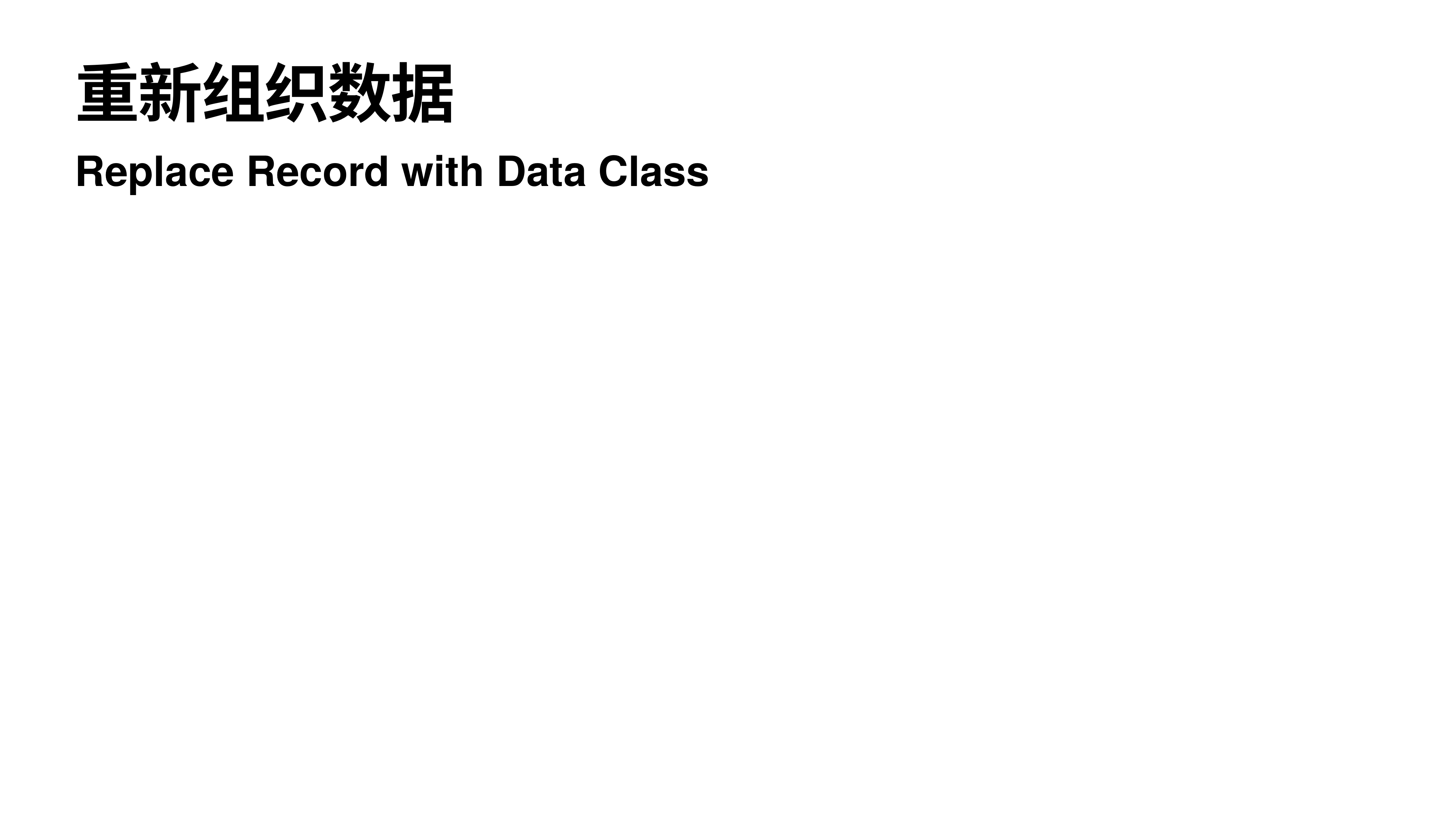

# 重新组织数据
Replace Record with Data Class